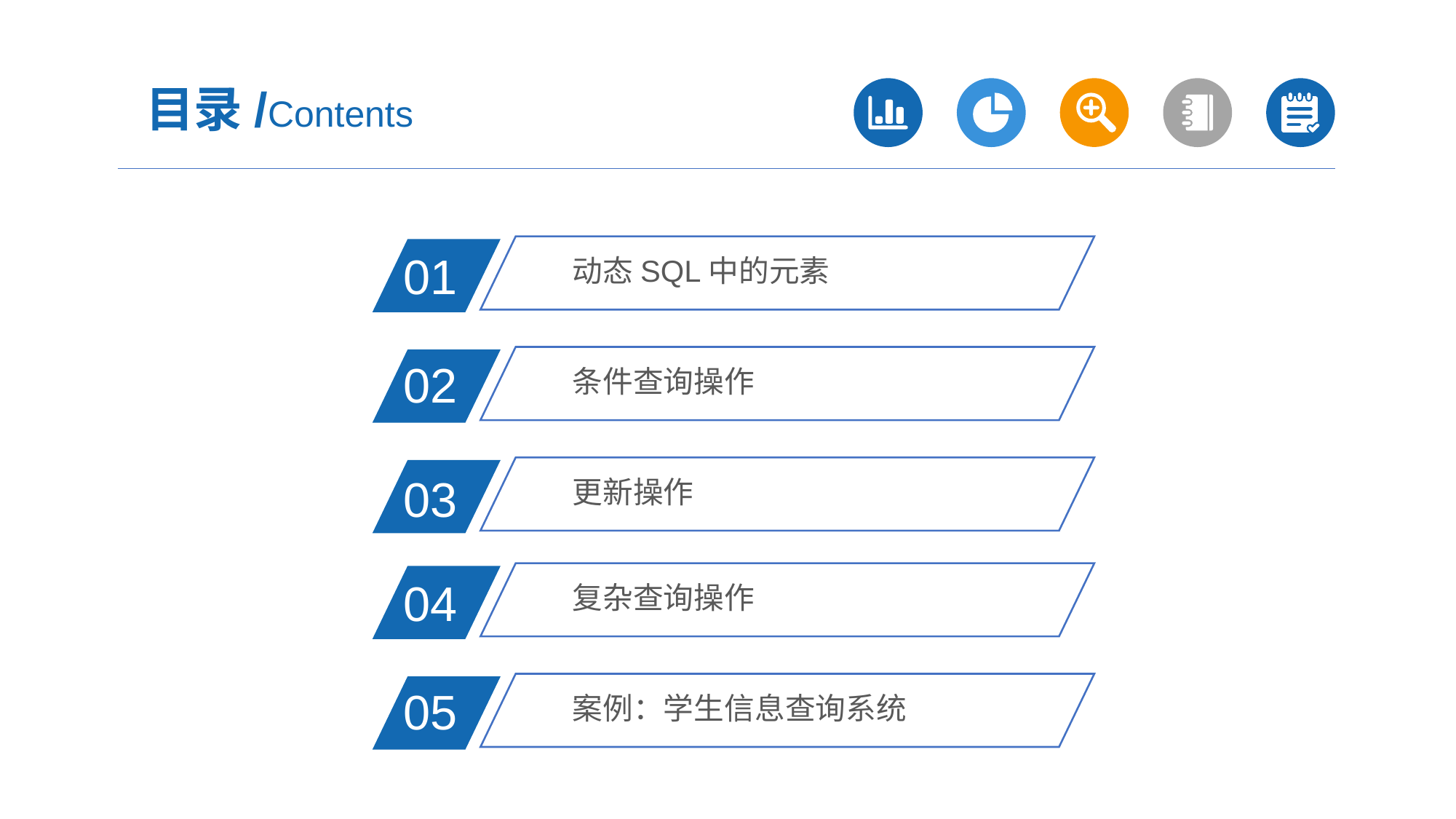

目录/Contents

动态SQL中的元素

01

条件查询操作
02

更新操作

03

复杂查询操作

04

案例：学生信息查询系统
05